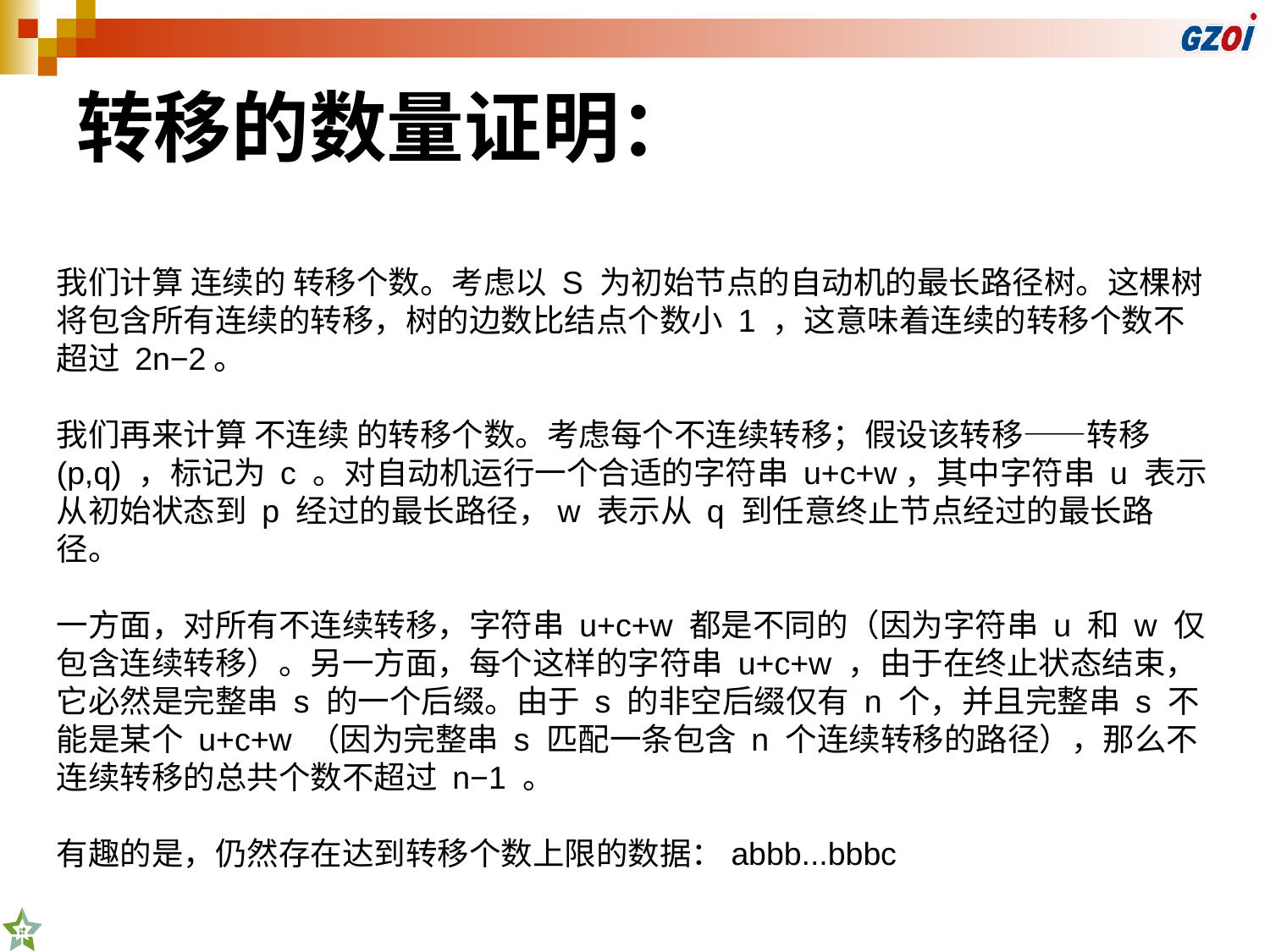

# 转移的数量证明：
我们计算 连续的 转移个数。考虑以 S 为初始节点的自动机的最长路径树。这棵树将包含所有连续的转移，树的边数比结点个数小 1 ，这意味着连续的转移个数不超过 2n−2。

我们再来计算 不连续 的转移个数。考虑每个不连续转移；假设该转移——转移 (p,q) ，标记为 c 。对自动机运行一个合适的字符串 u+c+w，其中字符串 u 表示从初始状态到 p 经过的最长路径，w 表示从 q 到任意终止节点经过的最长路径。

一方面，对所有不连续转移，字符串 u+c+w 都是不同的（因为字符串 u 和 w 仅包含连续转移）。另一方面，每个这样的字符串 u+c+w ，由于在终止状态结束，它必然是完整串 s 的一个后缀。由于 s 的非空后缀仅有 n 个，并且完整串 s 不能是某个 u+c+w （因为完整串 s 匹配一条包含 n 个连续转移的路径），那么不连续转移的总共个数不超过 n−1 。

有趣的是，仍然存在达到转移个数上限的数据：abbb...bbbc